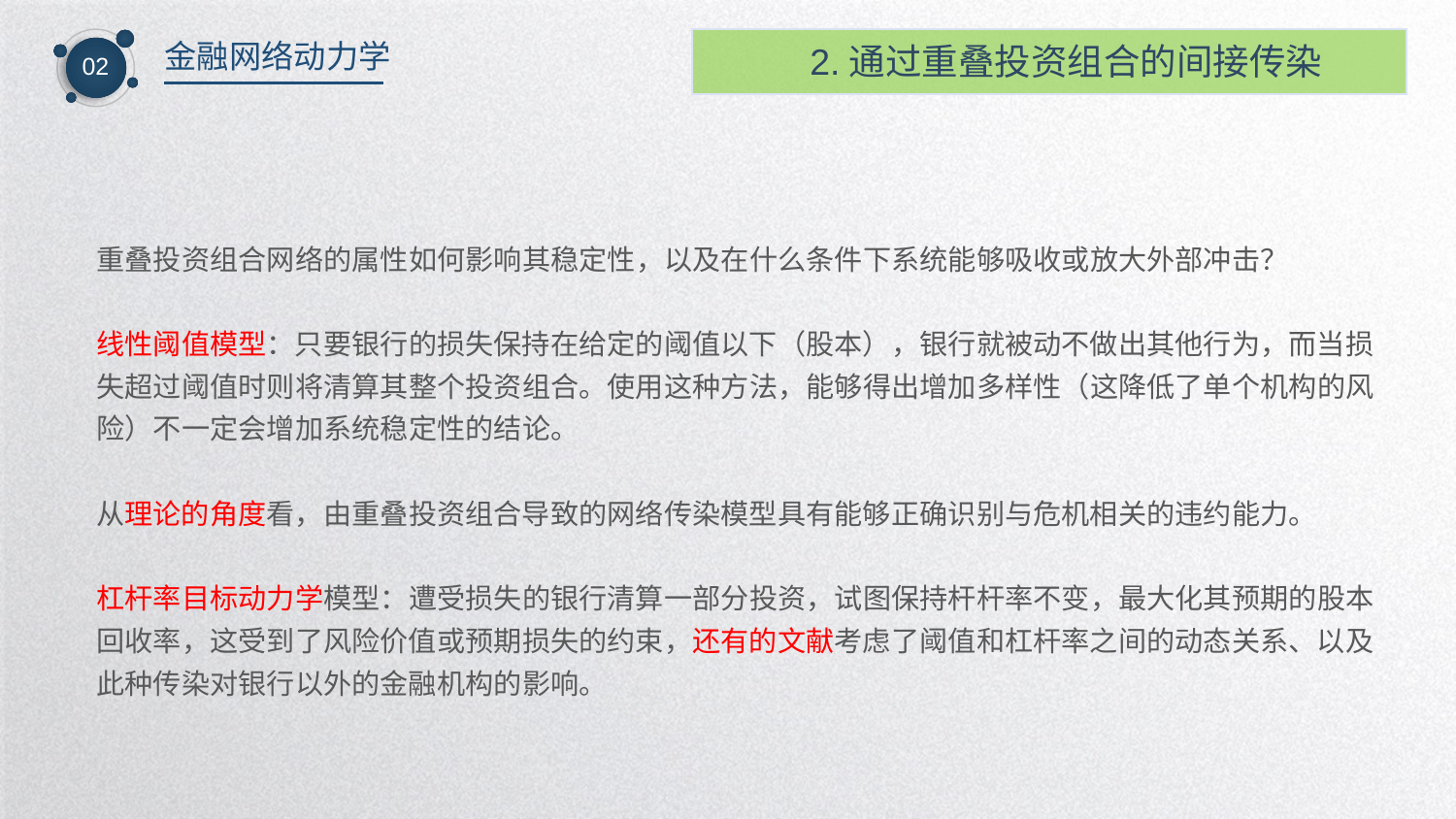

金融网络动力学

2.通过重叠投资组合的间接传染
02
重叠投资组合网络的属性如何影响其稳定性，以及在什么条件下系统能够吸收或放大外部冲击？

线性阈值模型：只要银行的损失保持在给定的阈值以下（股本），银行就被动不做出其他行为，而当损失超过阈值时则将清算其整个投资组合。使用这种方法，能够得出增加多样性（这降低了单个机构的风险）不一定会增加系统稳定性的结论。

从理论的角度看，由重叠投资组合导致的网络传染模型具有能够正确识别与危机相关的违约能力。

杠杆率目标动力学模型：遭受损失的银行清算一部分投资，试图保持杆杆率不变，最大化其预期的股本回收率，这受到了风险价值或预期损失的约束，还有的文献考虑了阈值和杠杆率之间的动态关系、以及此种传染对银行以外的金融机构的影响。